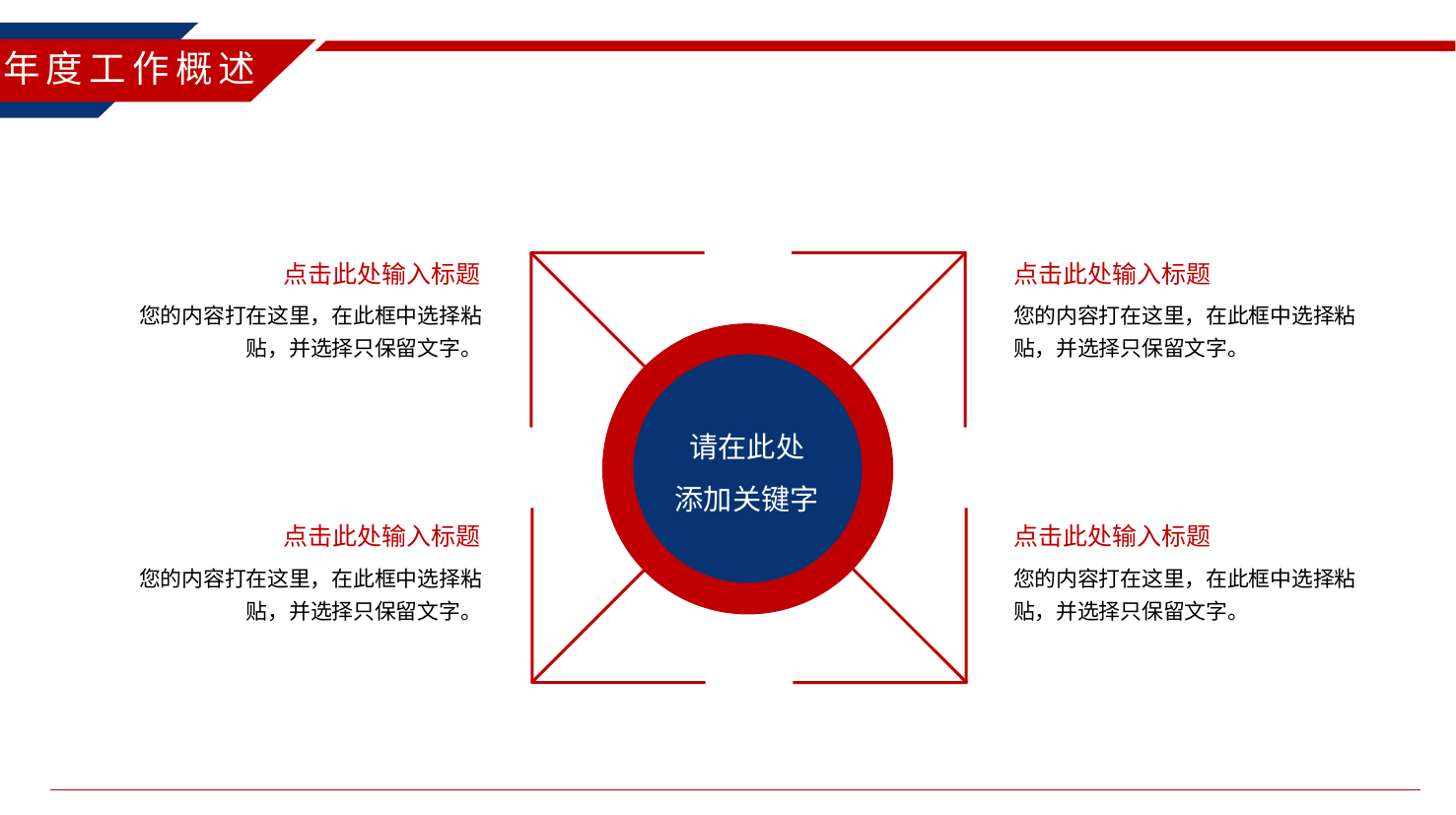

年度工作概述

点击此处输入标题
您的内容打在这里，在此框中选择粘贴，并选择只保留文字。
点击此处输入标题
您的内容打在这里，在此框中选择粘贴，并选择只保留文字。

请在此处
添加关键字
点击此处输入标题
您的内容打在这里，在此框中选择粘贴，并选择只保留文字。
点击此处输入标题
您的内容打在这里，在此框中选择粘贴，并选择只保留文字。